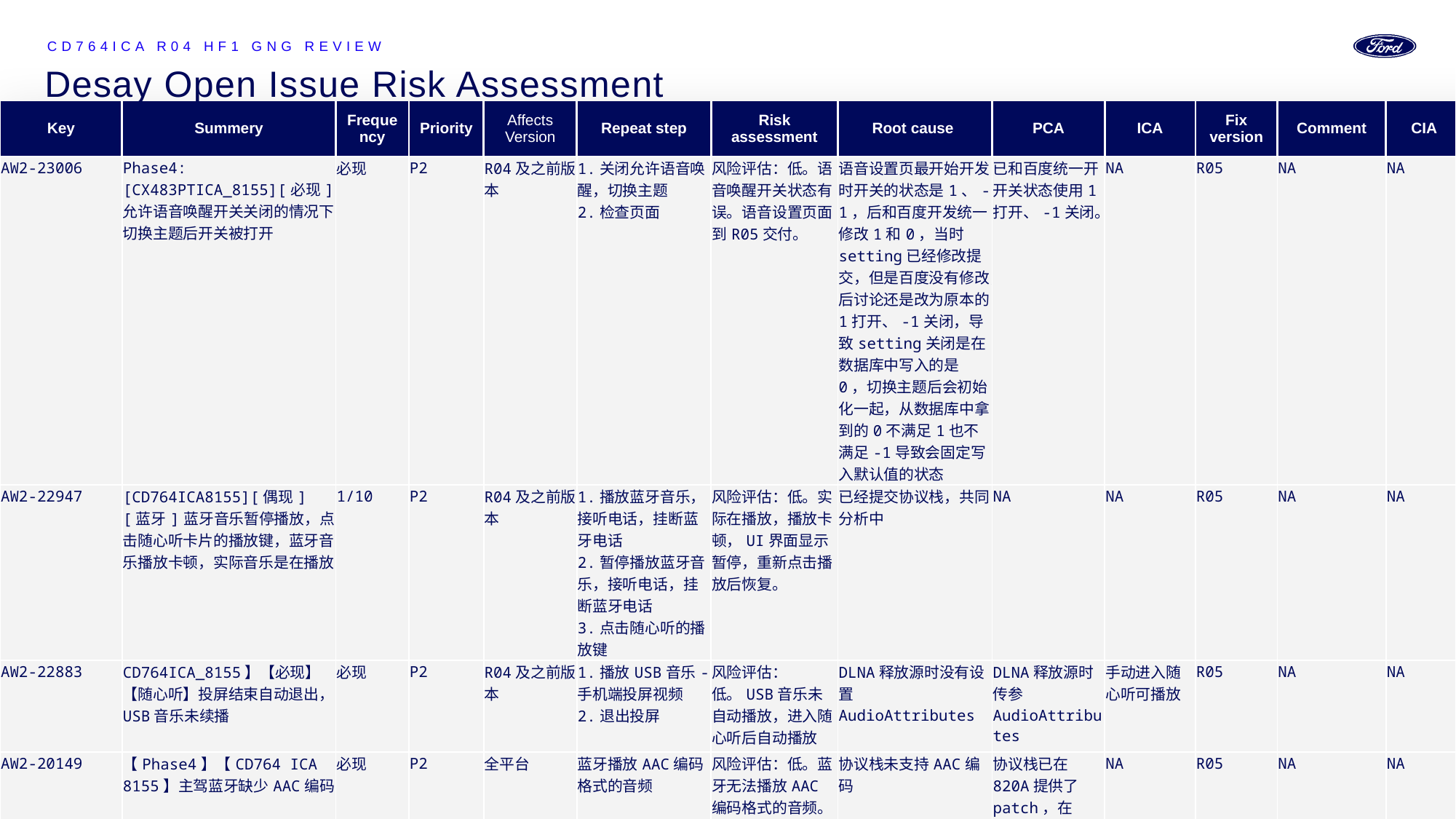

CD764ICA R04 HF1 GNG Review
# Desay Open Issue Risk Assessment
| Key | Summery | Frequency | Priority | Affects Version | Repeat step | Risk assessment | Root cause | PCA | ICA | Fix version | Comment | CIA |
| --- | --- | --- | --- | --- | --- | --- | --- | --- | --- | --- | --- | --- |
| AW2-23006 | Phase4:[CX483PTICA\_8155][必现]允许语音唤醒开关关闭的情况下，切换主题后开关被打开 | 必现 | P2 | R04及之前版本 | 1.关闭允许语音唤醒，切换主题 2.检查页面 | 风险评估：低。语音唤醒开关状态有误。语音设置页面到R05交付。 | 语音设置页最开始开发时开关的状态是1、-1，后和百度开发统一修改1和0，当时setting已经修改提交，但是百度没有修改，后讨论还是改为原本的1打开、-1关闭，导致setting关闭是在数据库中写入的是0，切换主题后会初始化一起，从数据库中拿到的0不满足1也不满足-1导致会固定写入默认值的状态 | 已和百度统一开开关状态使用1打开、-1关闭。 | NA | R05 | NA | NA |
| AW2-22947 | [CD764ICA8155][偶现][蓝牙]蓝牙音乐暂停播放，点击随心听卡片的播放键，蓝牙音乐播放卡顿，实际音乐是在播放 | 1/10 | P2 | R04及之前版本 | 1.播放蓝牙音乐，接听电话，挂断蓝牙电话 2.暂停播放蓝牙音乐，接听电话，挂断蓝牙电话 3.点击随心听的播放键 | 风险评估：低。实际在播放，播放卡顿，UI界面显示暂停，重新点击播放后恢复。 | 已经提交协议栈，共同分析中 | NA | NA | R05 | NA | NA |
| AW2-22883 | CD764ICA\_8155】【必现】【随心听】投屏结束自动退出，USB音乐未续播 | 必现 | P2 | R04及之前版本 | 1.播放USB音乐-手机端投屏视频 2.退出投屏 | 风险评估：低。USB音乐未自动播放，进入随心听后自动播放 | DLNA释放源时没有设置AudioAttributes | DLNA释放源时传参AudioAttributes | 手动进入随心听可播放 | R05 | NA | NA |
| AW2-20149 | 【Phase4】【CD764 ICA 8155】主驾蓝牙缺少AAC编码 | 必现 | P2 | 全平台 | 蓝牙播放AAC编码格式的音频 | 风险评估：低。蓝牙无法播放AAC编码格式的音频。 | 协议栈未支持AAC编码 | 协议栈已在820A提供了patch，在820A验证通过后，会同步到8155。 | NA | R05 | NA | NA |
11
11